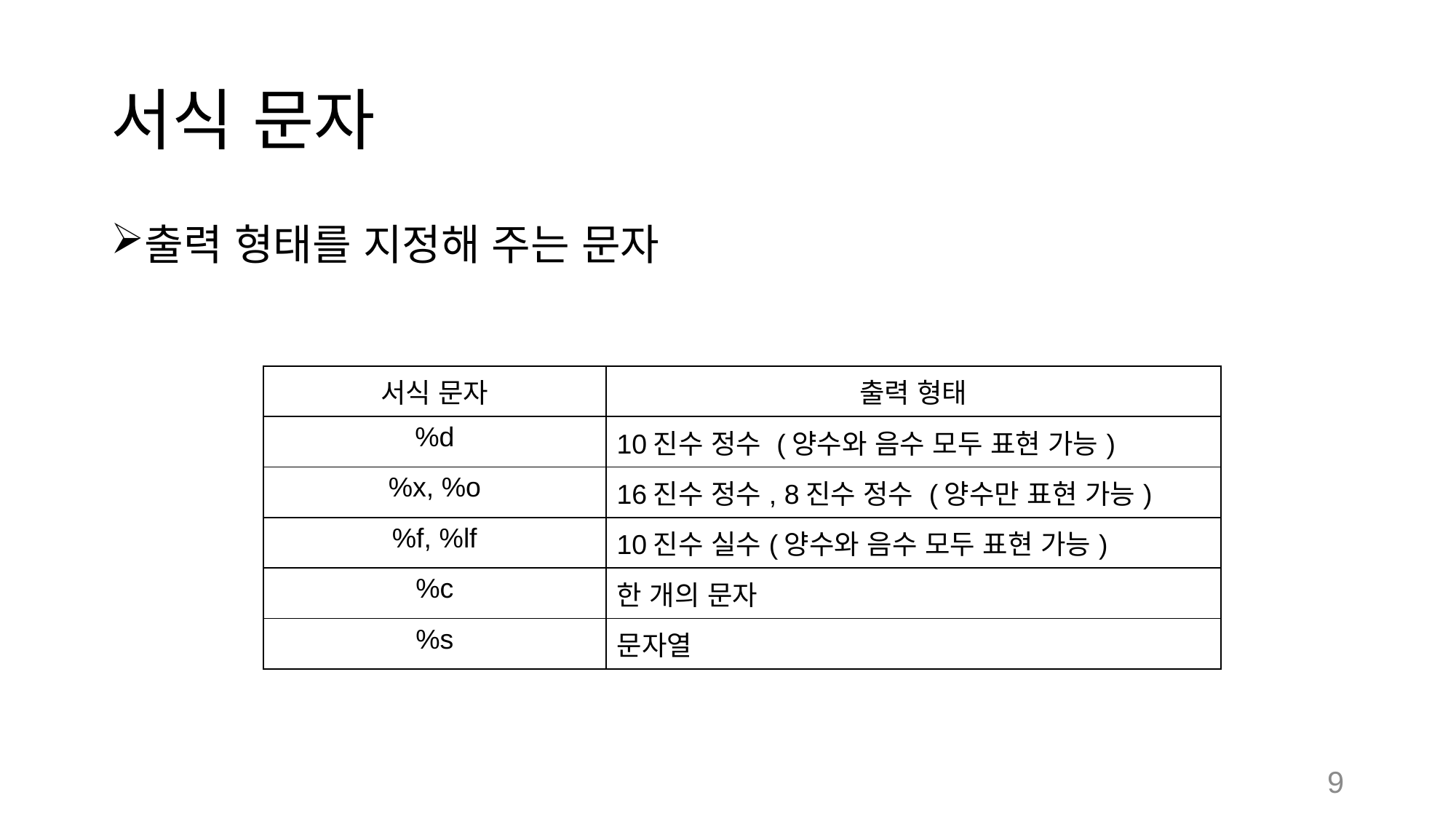

# 서식 문자
출력 형태를 지정해 주는 문자
| 서식 문자 | 출력 형태 |
| --- | --- |
| %d | 10진수 정수 (양수와 음수 모두 표현 가능) |
| %x, %o | 16진수 정수, 8진수 정수 (양수만 표현 가능) |
| %f, %lf | 10진수 실수(양수와 음수 모두 표현 가능) |
| %c | 한 개의 문자 |
| %s | 문자열 |
9